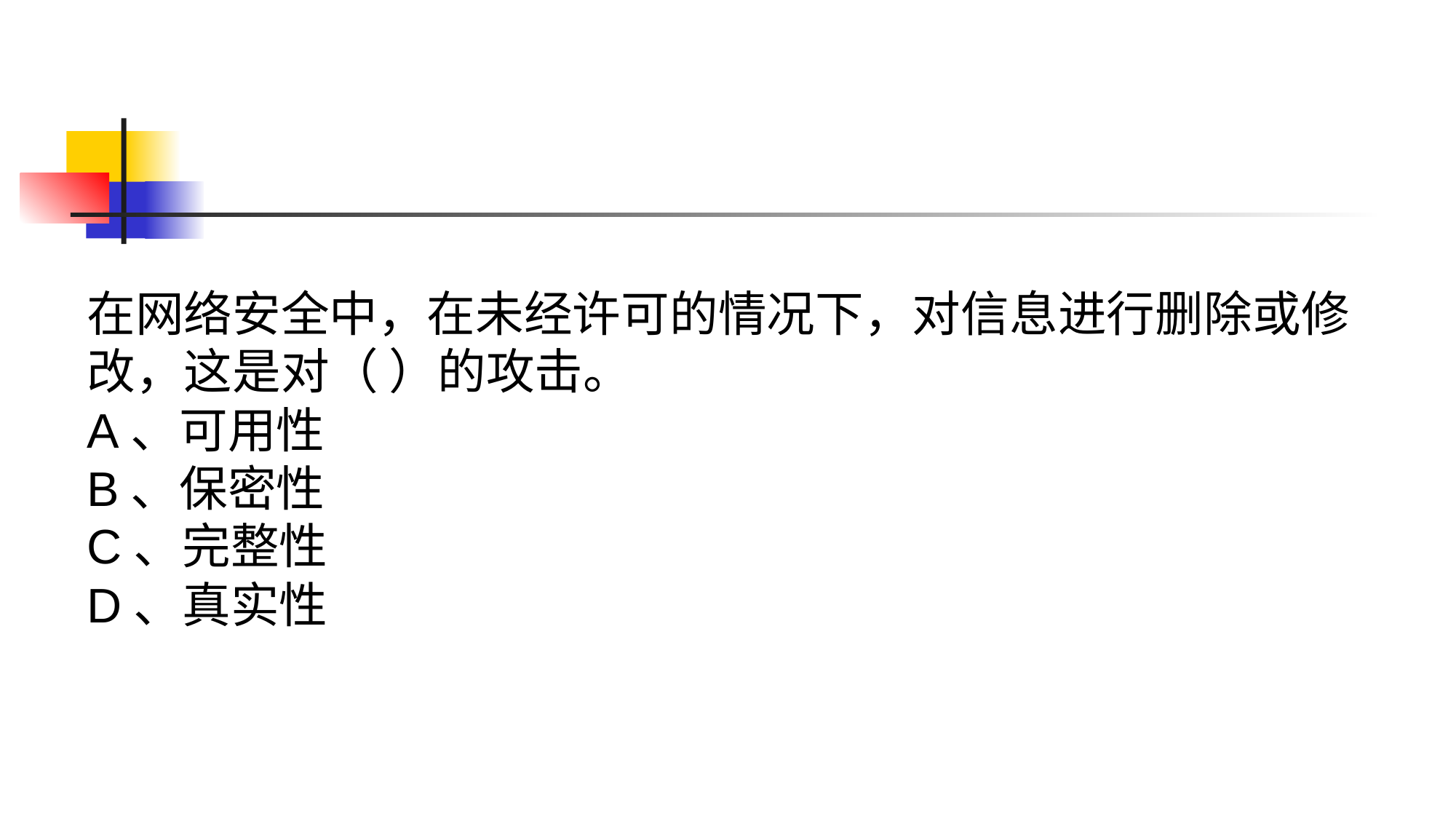

在网络安全中，在未经许可的情况下，对信息进行删除或修改，这是对（ ）的攻击。
A、可用性
B、保密性
C、完整性
D、真实性